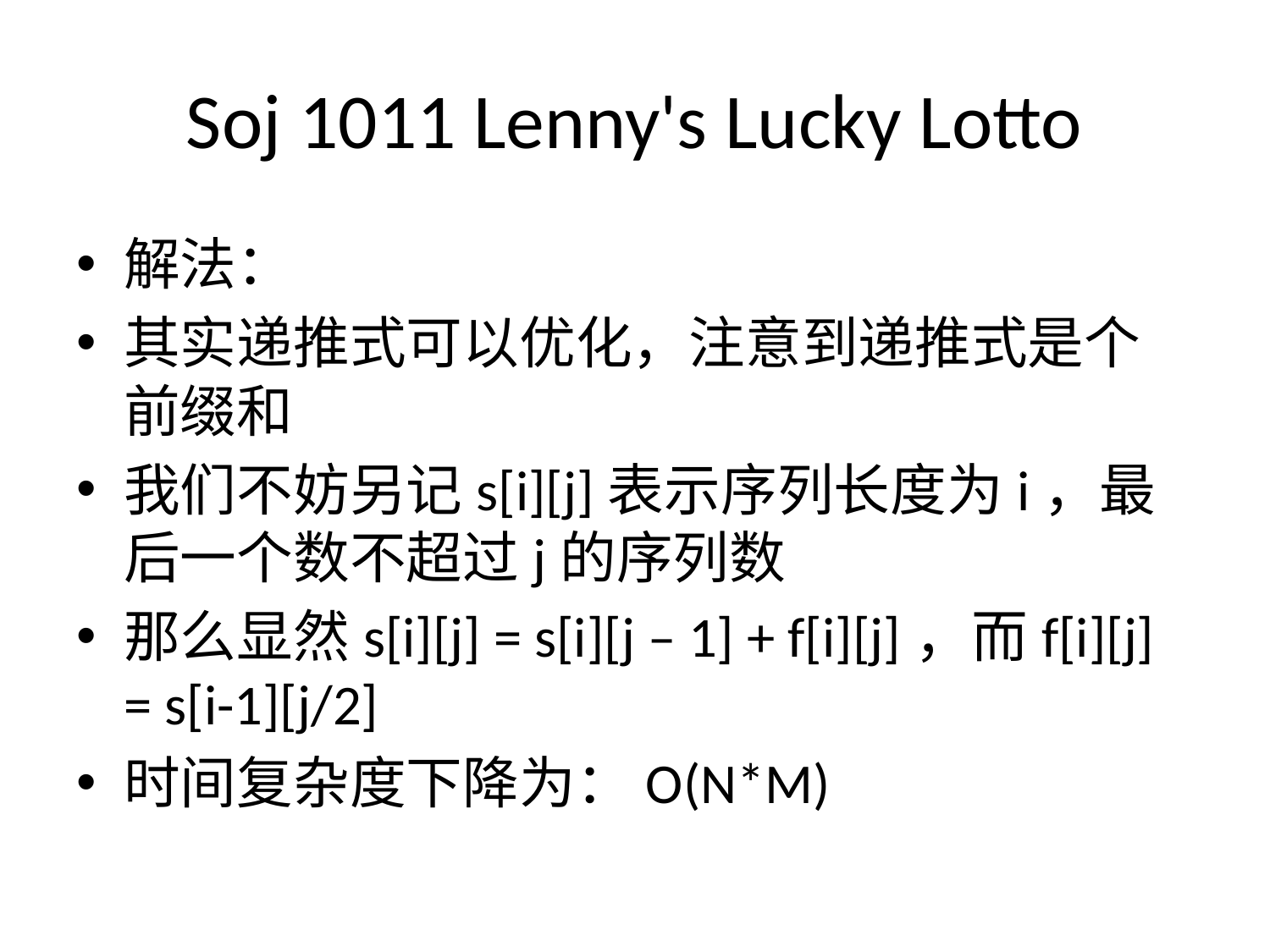

# Soj 1011 Lenny's Lucky Lotto
解法：
其实递推式可以优化，注意到递推式是个前缀和
我们不妨另记s[i][j]表示序列长度为i，最后一个数不超过j的序列数
那么显然s[i][j] = s[i][j – 1] + f[i][j]，而f[i][j] = s[i-1][j/2]
时间复杂度下降为：O(N*M)